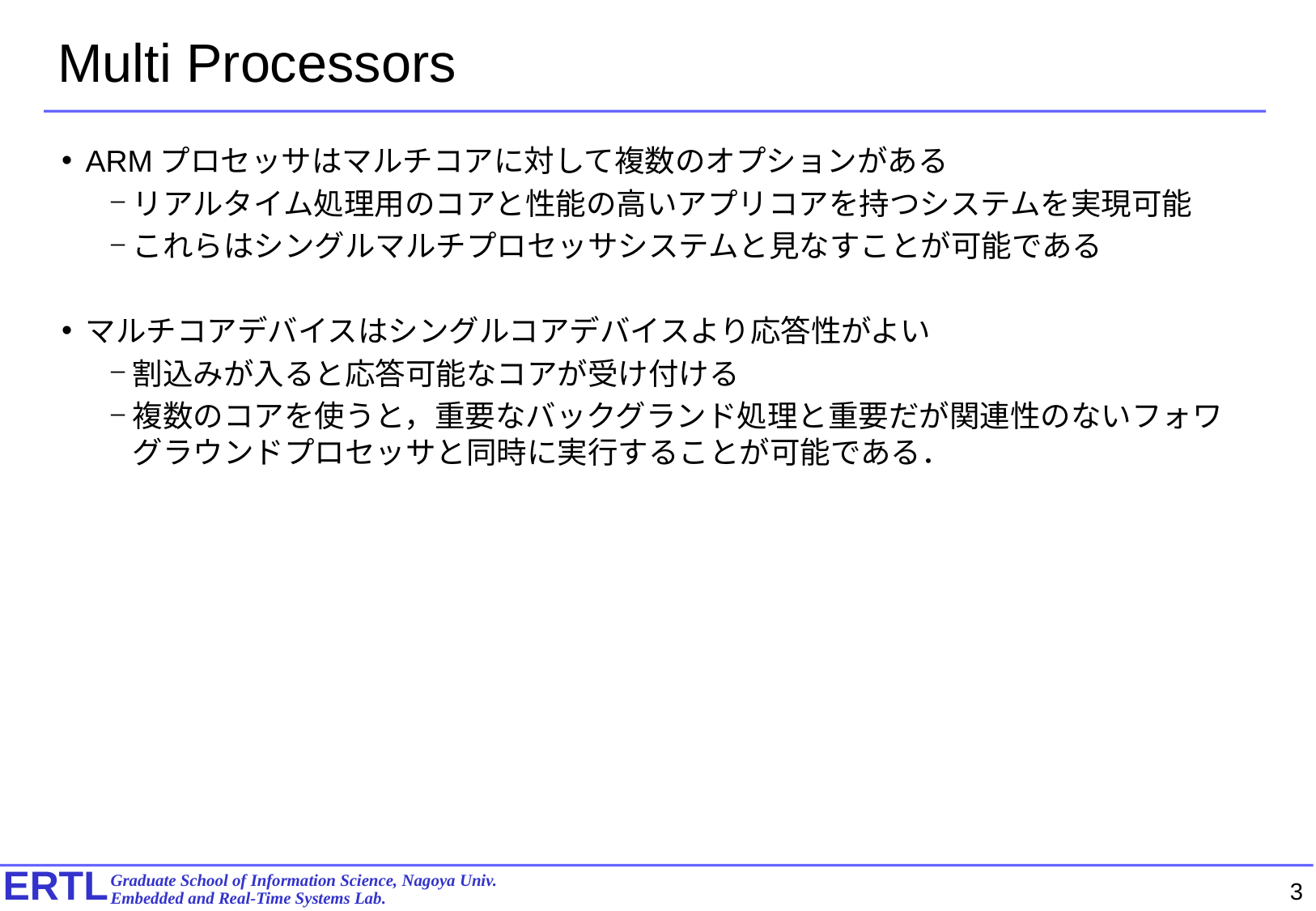

# Multi Processors
ARMプロセッサはマルチコアに対して複数のオプションがある
リアルタイム処理用のコアと性能の高いアプリコアを持つシステムを実現可能
これらはシングルマルチプロセッサシステムと見なすことが可能である

マルチコアデバイスはシングルコアデバイスより応答性がよい
割込みが入ると応答可能なコアが受け付ける
複数のコアを使うと，重要なバックグランド処理と重要だが関連性のないフォワグラウンドプロセッサと同時に実行することが可能である．
3